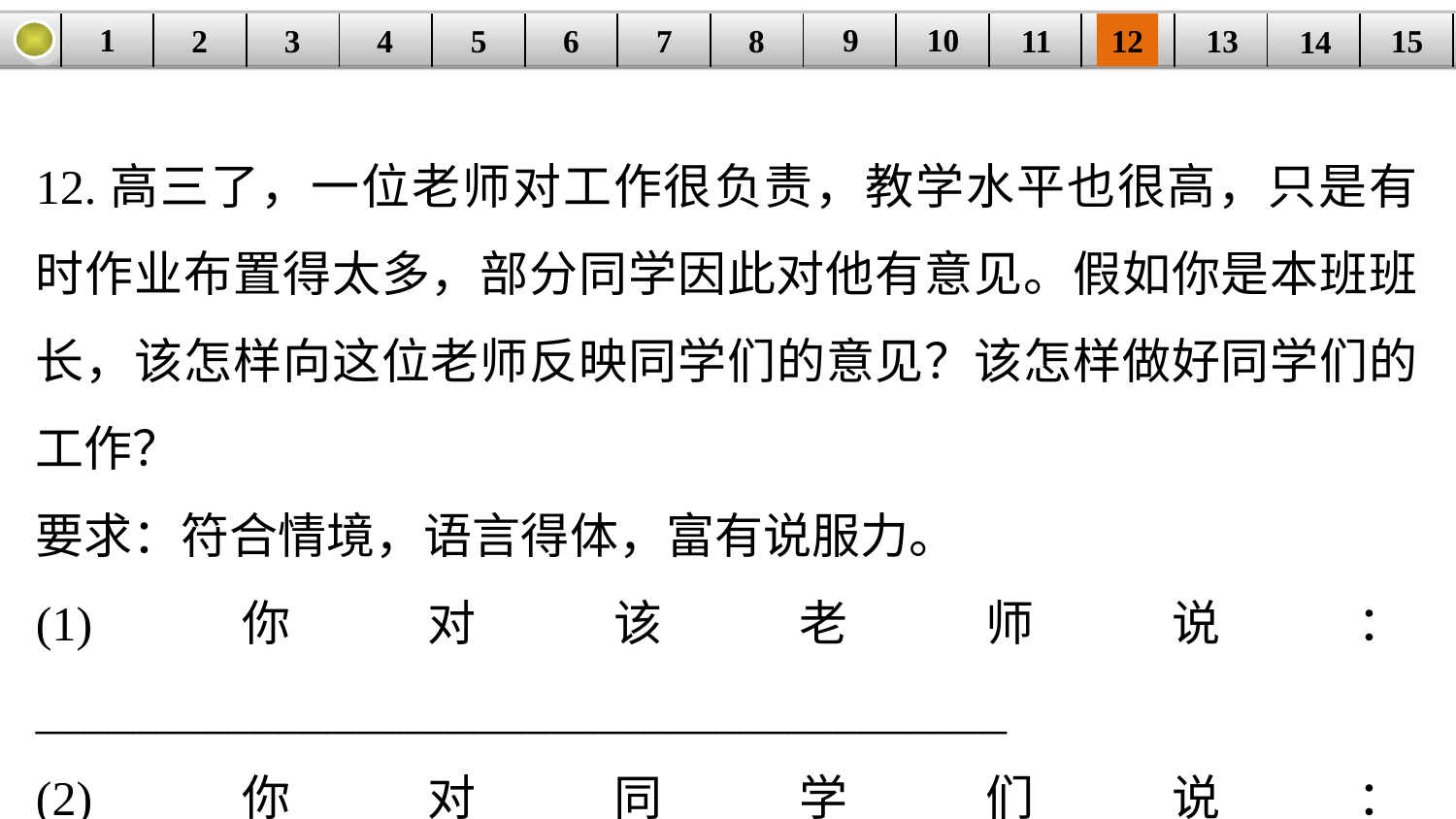

9
10
1
3
4
5
6
8
11
2
12
15
|  |  |  |  |  |  |  |  |  |  |  |  |  |  |  |
| --- | --- | --- | --- | --- | --- | --- | --- | --- | --- | --- | --- | --- | --- | --- |
7
13
14

12.高三了，一位老师对工作很负责，教学水平也很高，只是有时作业布置得太多，部分同学因此对他有意见。假如你是本班班长，该怎样向这位老师反映同学们的意见？该怎样做好同学们的工作？
要求：符合情境，语言得体，富有说服力。
(1)你对该老师说：________________________________________
(2)你对同学们说：________________________________________